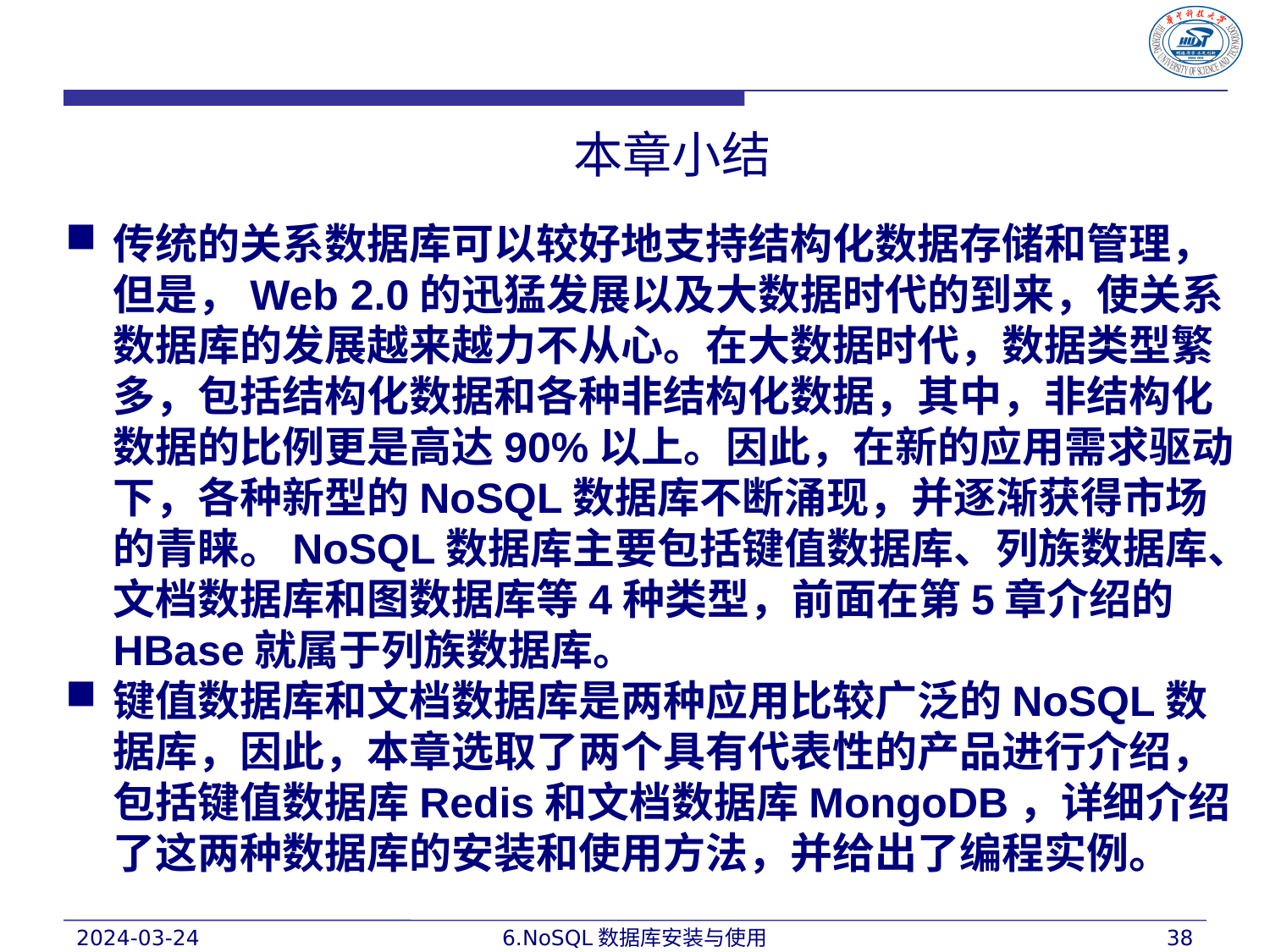

本章小结
传统的关系数据库可以较好地支持结构化数据存储和管理，但是，Web 2.0的迅猛发展以及大数据时代的到来，使关系数据库的发展越来越力不从心。在大数据时代，数据类型繁多，包括结构化数据和各种非结构化数据，其中，非结构化数据的比例更是高达90%以上。因此，在新的应用需求驱动下，各种新型的NoSQL数据库不断涌现，并逐渐获得市场的青睐。NoSQL数据库主要包括键值数据库、列族数据库、文档数据库和图数据库等4种类型，前面在第5章介绍的HBase就属于列族数据库。
键值数据库和文档数据库是两种应用比较广泛的NoSQL数据库，因此，本章选取了两个具有代表性的产品进行介绍，包括键值数据库Redis和文档数据库MongoDB，详细介绍了这两种数据库的安装和使用方法，并给出了编程实例。
2024-03-24
6.NoSQL数据库安装与使用
38